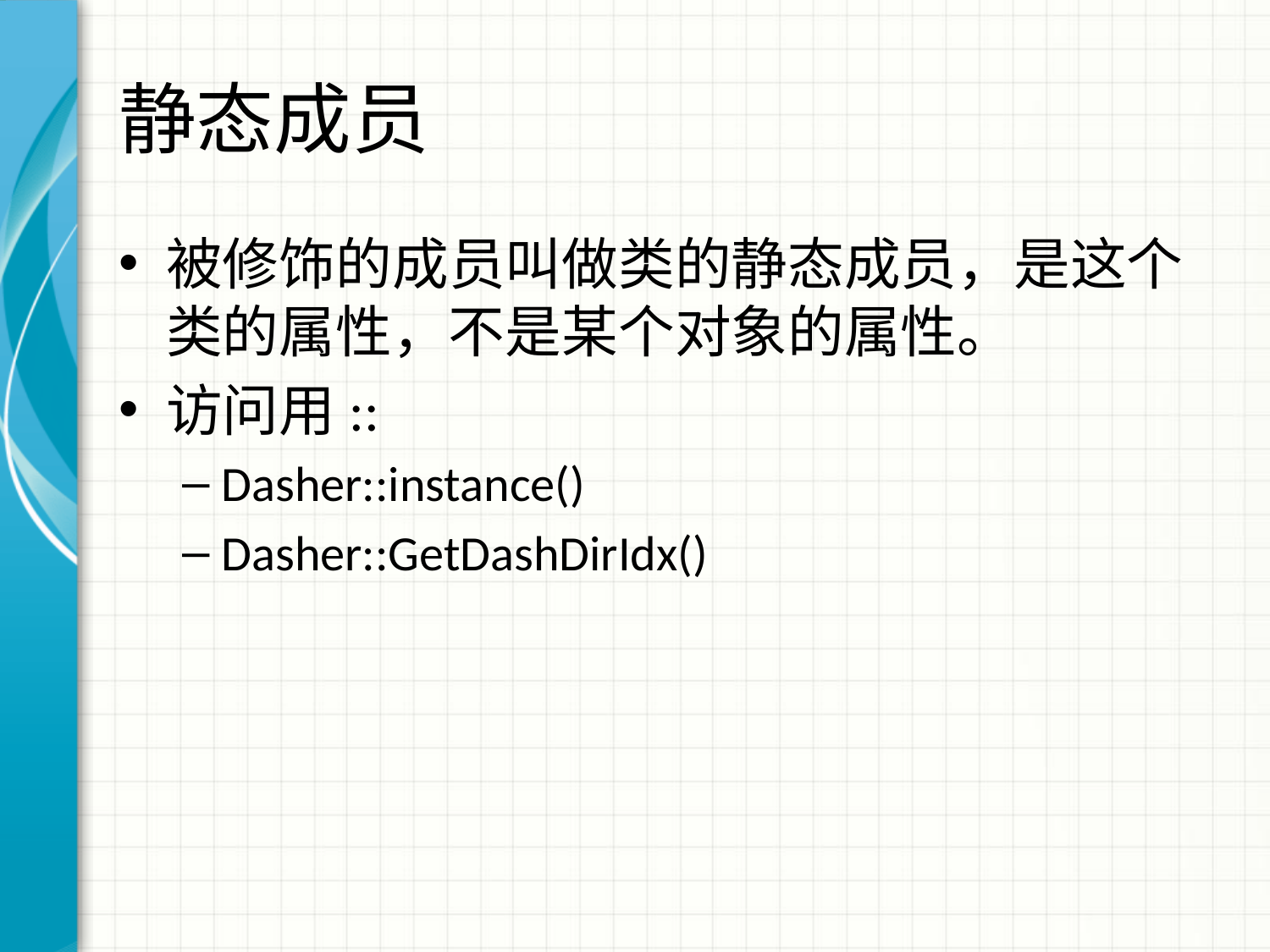

# 静态成员
被修饰的成员叫做类的静态成员，是这个类的属性，不是某个对象的属性。
访问用::
Dasher::instance()
Dasher::GetDashDirIdx()